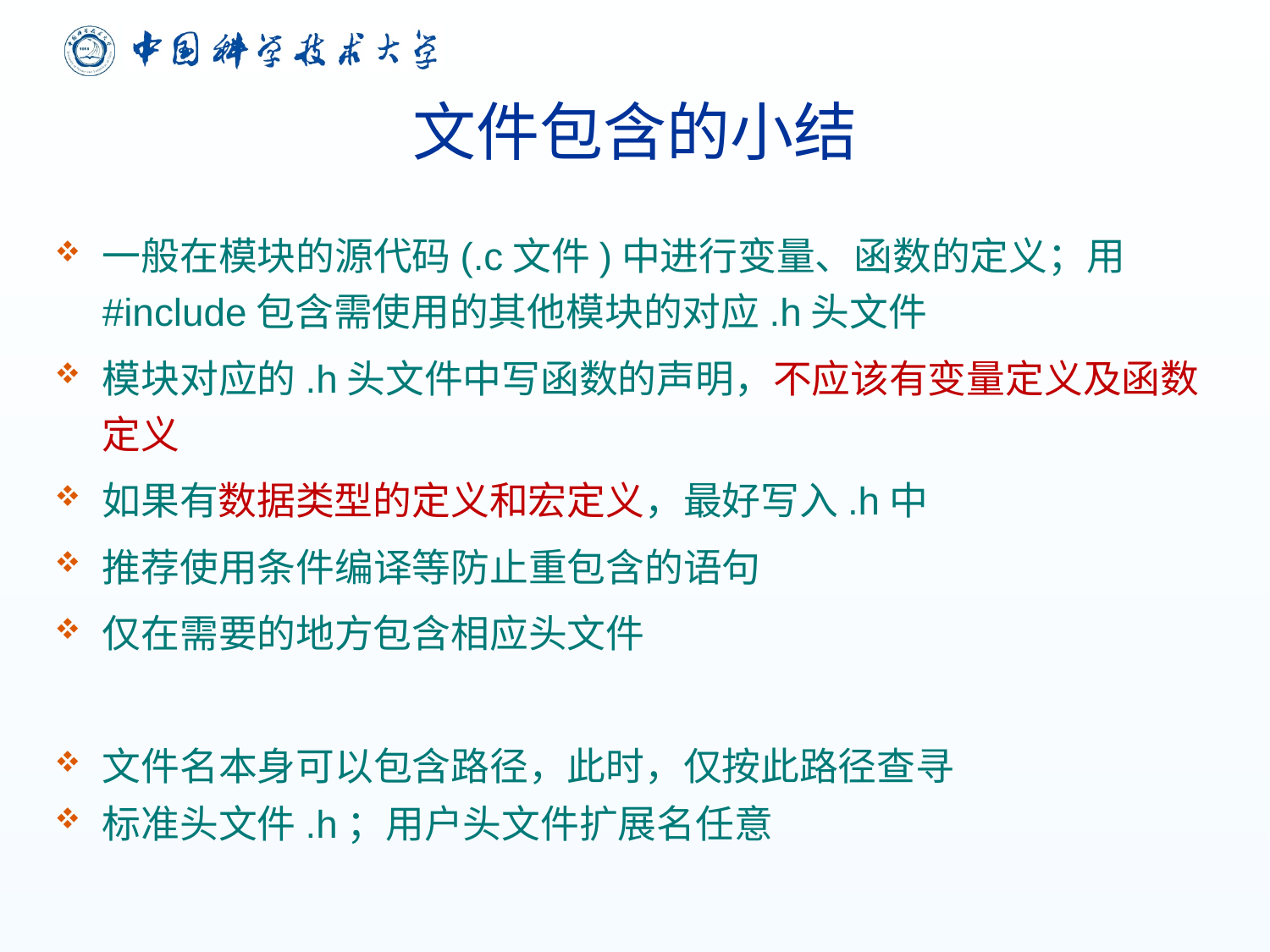

# 文件包含的小结
一般在模块的源代码(.c文件)中进行变量、函数的定义；用#include包含需使用的其他模块的对应.h头文件
模块对应的.h头文件中写函数的声明，不应该有变量定义及函数定义
如果有数据类型的定义和宏定义，最好写入.h中
推荐使用条件编译等防止重包含的语句
仅在需要的地方包含相应头文件

文件名本身可以包含路径，此时，仅按此路径查寻
标准头文件.h；用户头文件扩展名任意